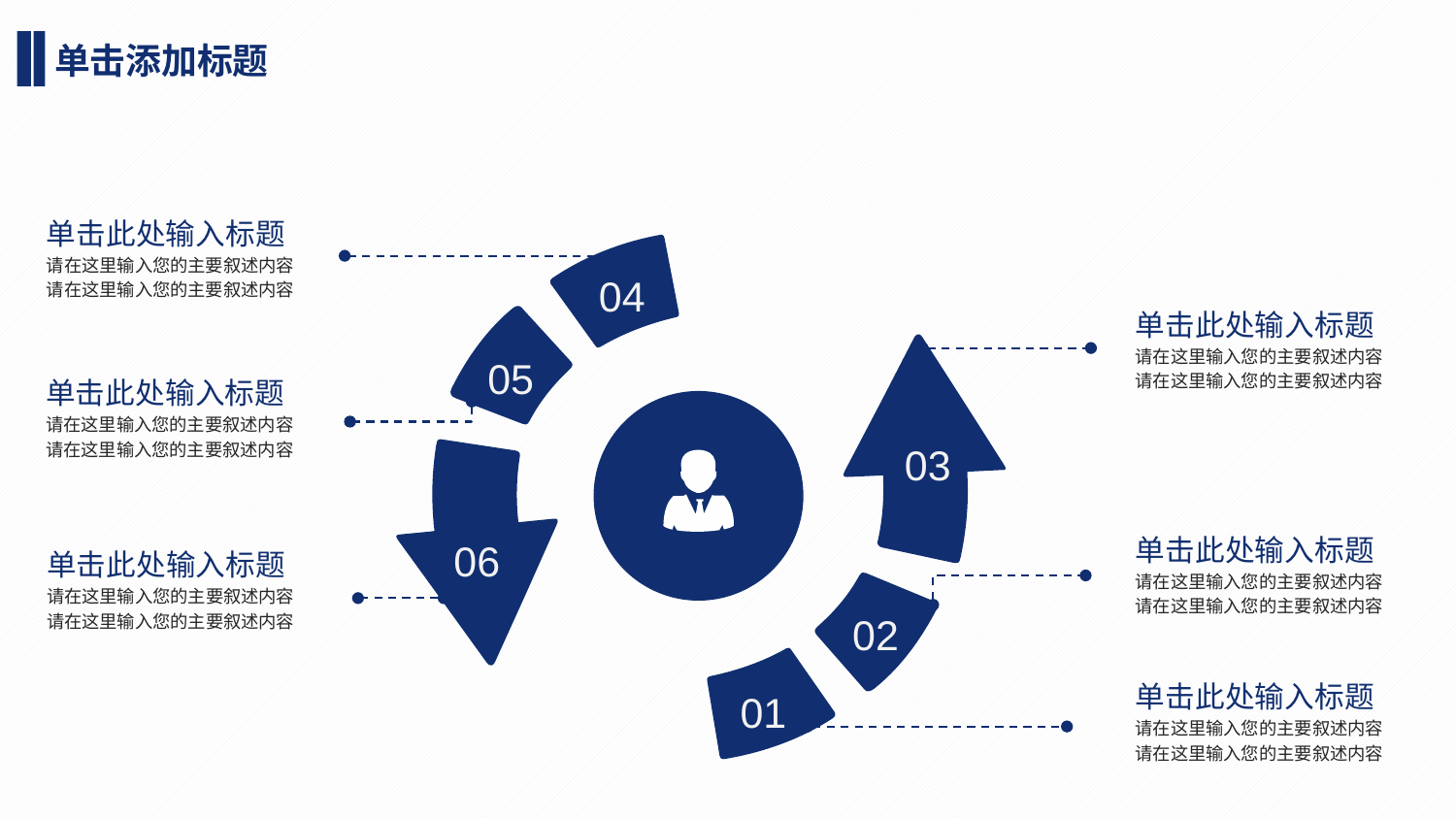

单击添加标题
单击此处输入标题
请在这里输入您的主要叙述内容
请在这里输入您的主要叙述内容

04

单击此处输入标题
请在这里输入您的主要叙述内容
请在这里输入您的主要叙述内容

05

03

单击此处输入标题
请在这里输入您的主要叙述内容
请在这里输入您的主要叙述内容

06
单击此处输入标题
请在这里输入您的主要叙述内容
请在这里输入您的主要叙述内容
单击此处输入标题
请在这里输入您的主要叙述内容
请在这里输入您的主要叙述内容

02

01
单击此处输入标题
请在这里输入您的主要叙述内容
请在这里输入您的主要叙述内容